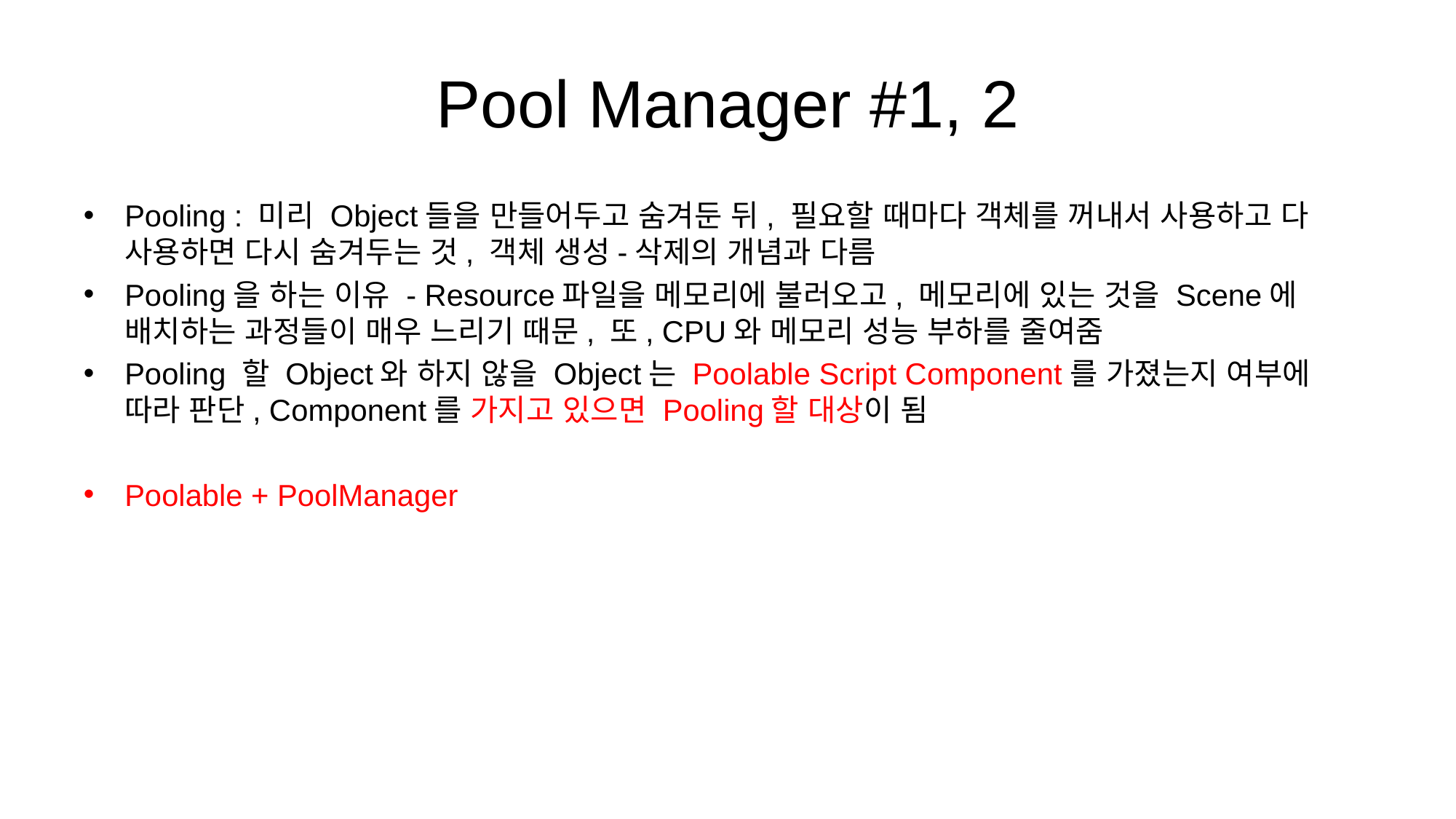

# Pool Manager #1, 2
Pooling : 미리 Object들을 만들어두고 숨겨둔 뒤, 필요할 때마다 객체를 꺼내서 사용하고 다 사용하면 다시 숨겨두는 것, 객체 생성-삭제의 개념과 다름
Pooling을 하는 이유 - Resource파일을 메모리에 불러오고, 메모리에 있는 것을 Scene에 배치하는 과정들이 매우 느리기 때문, 또, CPU와 메모리 성능 부하를 줄여줌
Pooling 할 Object와 하지 않을 Object는 Poolable Script Component를 가졌는지 여부에 따라 판단, Component를 가지고 있으면 Pooling할 대상이 됨

Poolable + PoolManager